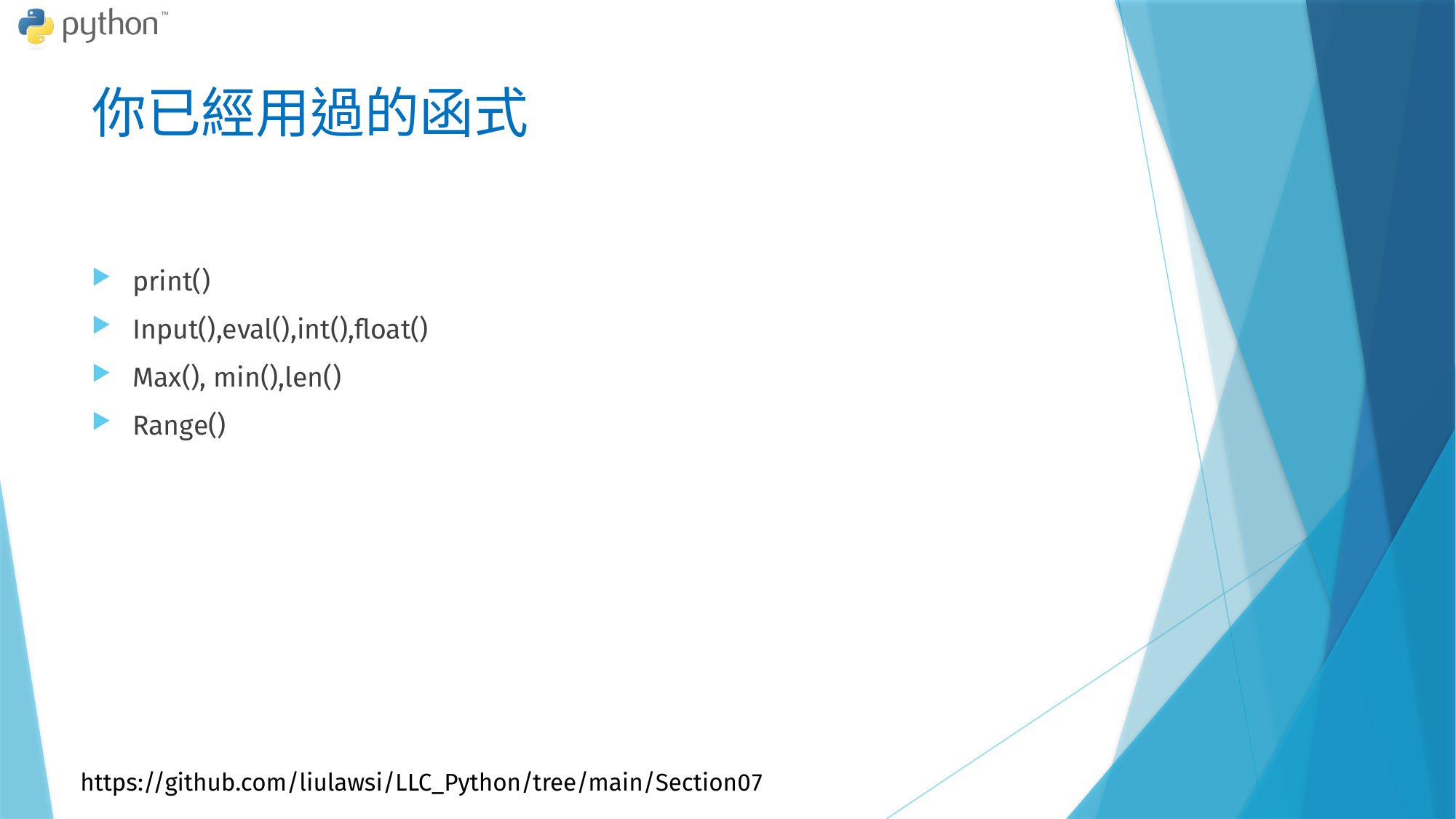

# 你已經用過的函式
print()
Input(),eval(),int(),float()
Max(), min(),len()
Range()